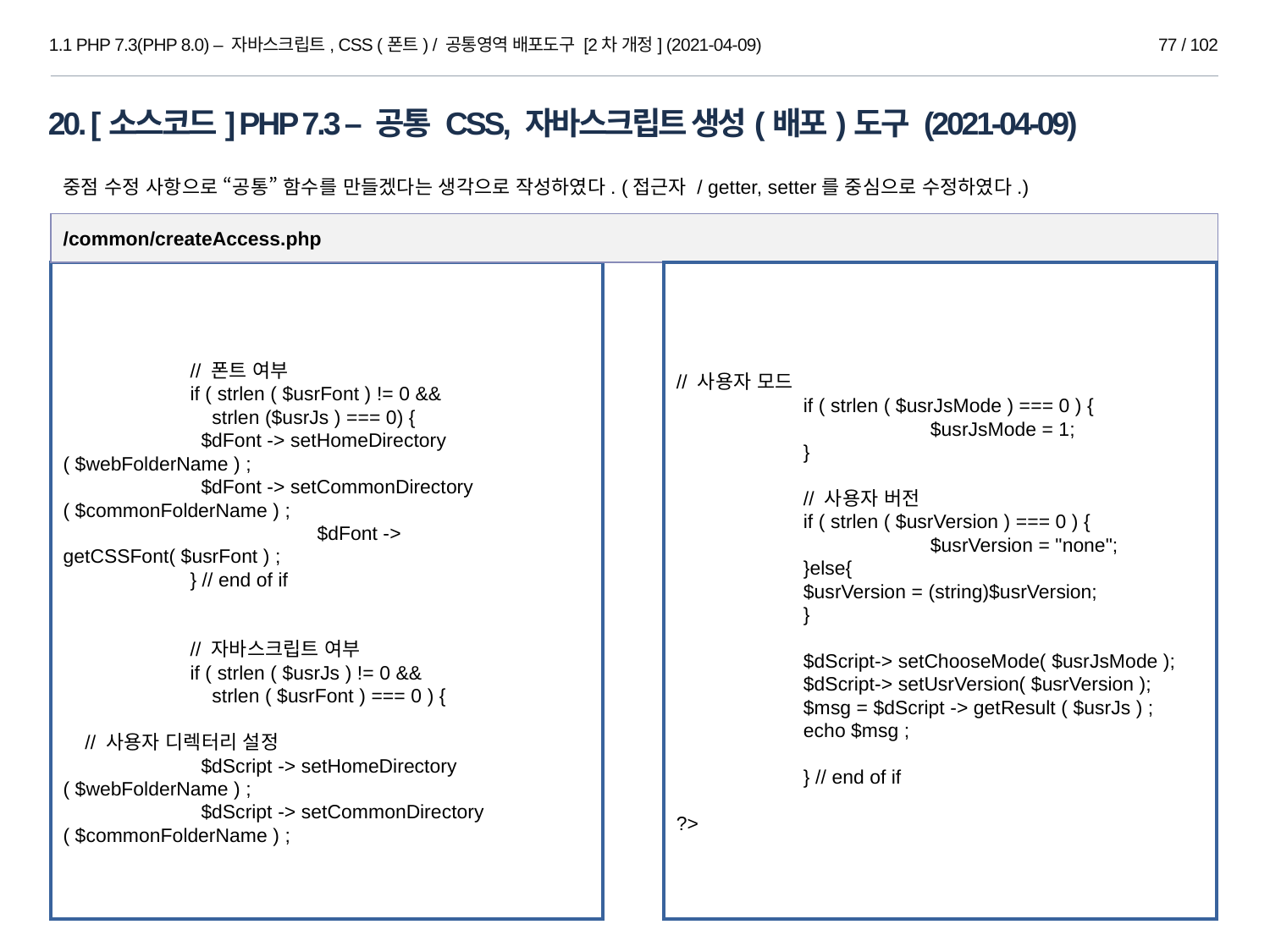

1.1 PHP 7.3(PHP 8.0) – 자바스크립트, CSS (폰트) / 공통영역 배포도구 [2차 개정] (2021-04-09)
77 / 102

20. [소스코드] PHP 7.3 – 공통 CSS, 자바스크립트 생성(배포)도구 (2021-04-09)
중점 수정 사항으로 “공통” 함수를 만들겠다는 생각으로 작성하였다. (접근자 / getter, setter를 중심으로 수정하였다.)
/common/createAccess.php

// 사용자 모드
	if ( strlen ( $usrJsMode ) === 0 ) {
		$usrJsMode = 1;
	}

	// 사용자 버전
	if ( strlen ( $usrVersion ) === 0 ) {
		$usrVersion = "none";
	}else{
	$usrVersion = (string)$usrVersion;
	}

	$dScript-> setChooseMode( $usrJsMode );
	$dScript-> setUsrVersion( $usrVersion );
	$msg = $dScript -> getResult ( $usrJs ) ;
	echo $msg ;

	} // end of if

?>

	// 폰트 여부
	if ( strlen ( $usrFont ) != 0 &&
	    strlen ($usrJs ) === 0) {
	  $dFont -> setHomeDirectory ( $webFolderName ) ;
	  $dFont -> setCommonDirectory ( $commonFolderName ) ;
		$dFont -> getCSSFont( $usrFont ) ;
	} // end of if

	// 자바스크립트 여부
	if ( strlen ( $usrJs ) != 0 &&
	    strlen ( $usrFont ) === 0 ) {

    // 사용자 디렉터리 설정
	  $dScript -> setHomeDirectory ( $webFolderName ) ;
	  $dScript -> setCommonDirectory ( $commonFolderName ) ;